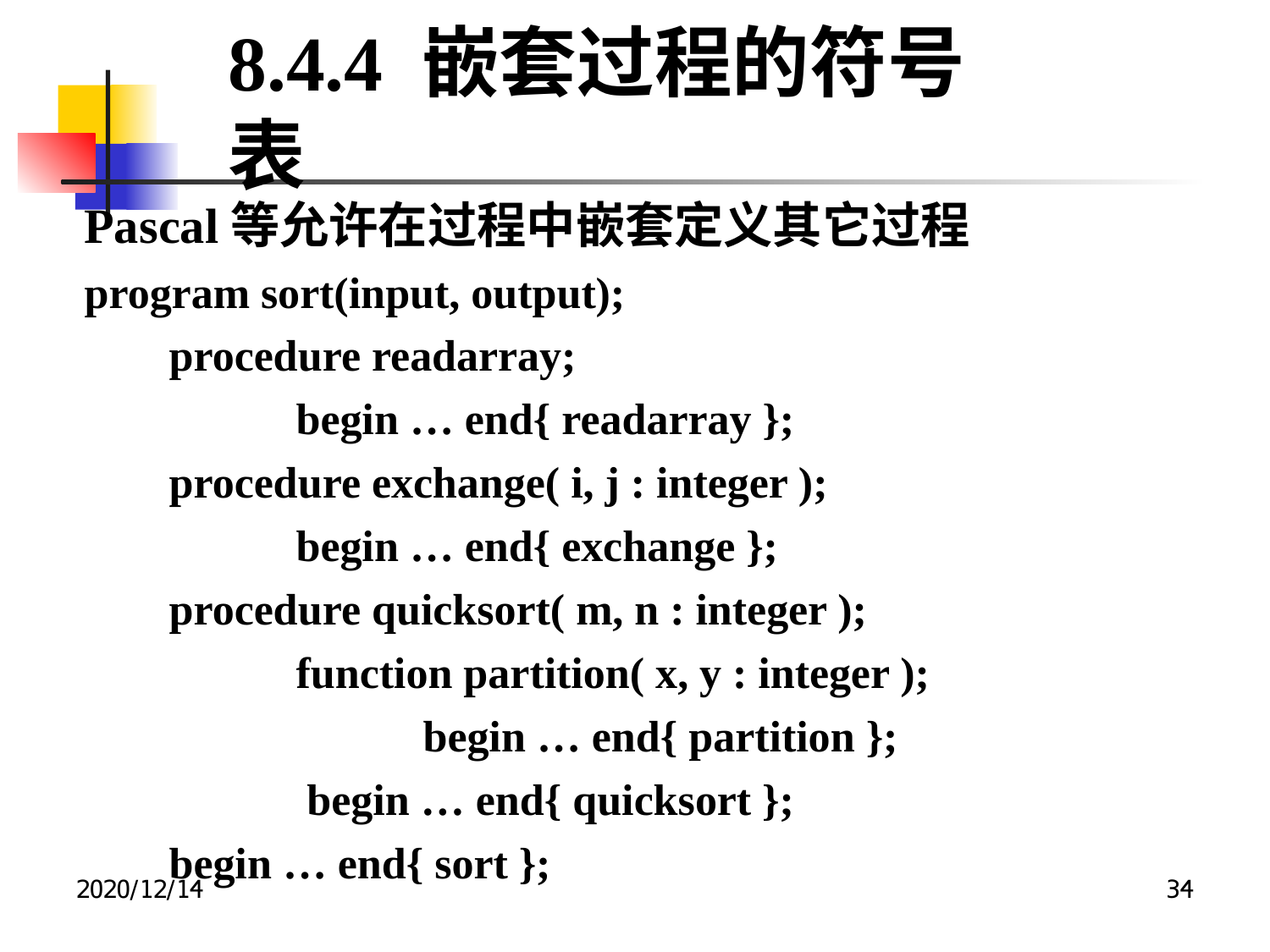

8.4.4 嵌套过程的符号表
Pascal等允许在过程中嵌套定义其它过程
program sort(input, output);
	procedure readarray;
     		begin … end{ readarray };
  	procedure exchange( i, j : integer );
     		begin … end{ exchange };
  	procedure quicksort( m, n : integer );
     		function partition( x, y : integer );
        		begin … end{ partition };
    		 begin … end{ quicksort };
  	begin … end{ sort };

2020/12/14
34